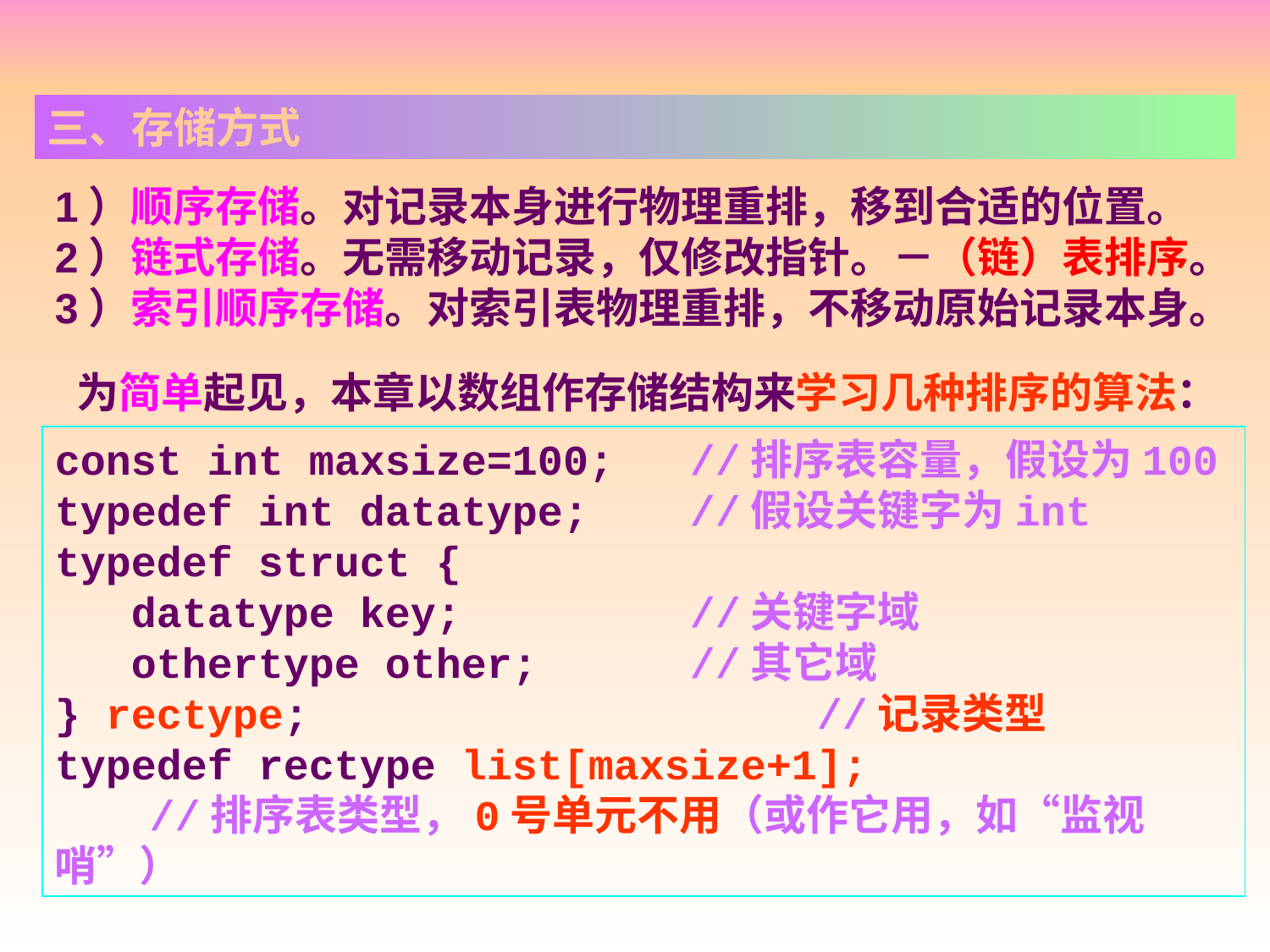

三、存储方式
1）顺序存储。对记录本身进行物理重排，移到合适的位置。
2）链式存储。无需移动记录，仅修改指针。－（链）表排序。
3）索引顺序存储。对索引表物理重排，不移动原始记录本身。
为简单起见，本章以数组作存储结构来学习几种排序的算法：
const int maxsize=100;	//排序表容量，假设为100
typedef int datatype;	//假设关键字为int
typedef struct {
   datatype key;		//关键字域
   othertype other;		//其它域
} rectype;				//记录类型
typedef rectype list[maxsize+1];
　　//排序表类型，0号单元不用（或作它用，如“监视哨”）